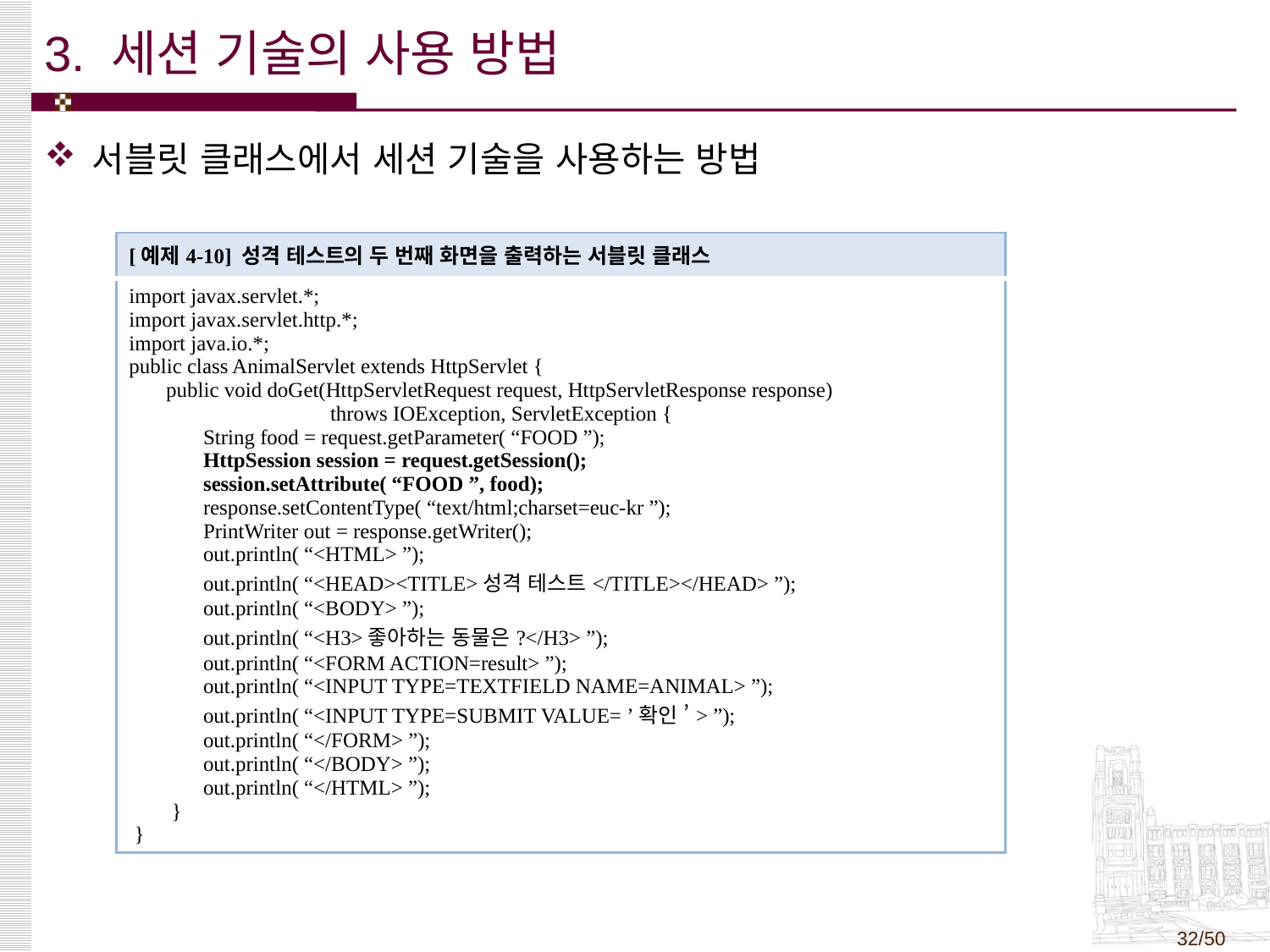

# 3. 세션 기술의 사용 방법
서블릿 클래스에서 세션 기술을 사용하는 방법

| [예제4-10] 성격 테스트의 두 번째 화면을 출력하는 서블릿 클래스 |
| --- |
| import javax.servlet.\*; import javax.servlet.http.\*; import java.io.\*; public class AnimalServlet extends HttpServlet { public void doGet(HttpServletRequest request, HttpServletResponse response) throws IOException, ServletException { String food = request.getParameter( “FOOD ”); HttpSession session = request.getSession(); session.setAttribute( “FOOD ”, food); response.setContentType( “text/html;charset=euc-kr ”); PrintWriter out = response.getWriter(); out.println( “<HTML> ”); out.println( “<HEAD><TITLE>성격 테스트</TITLE></HEAD> ”); out.println( “<BODY> ”); out.println( “<H3>좋아하는 동물은?</H3> ”); out.println( “<FORM ACTION=result> ”); out.println( “<INPUT TYPE=TEXTFIELD NAME=ANIMAL> ”); out.println( “<INPUT TYPE=SUBMIT VALUE= ’확인 ’> ”); out.println( “</FORM> ”); out.println( “</BODY> ”); out.println( “</HTML> ”); } } |